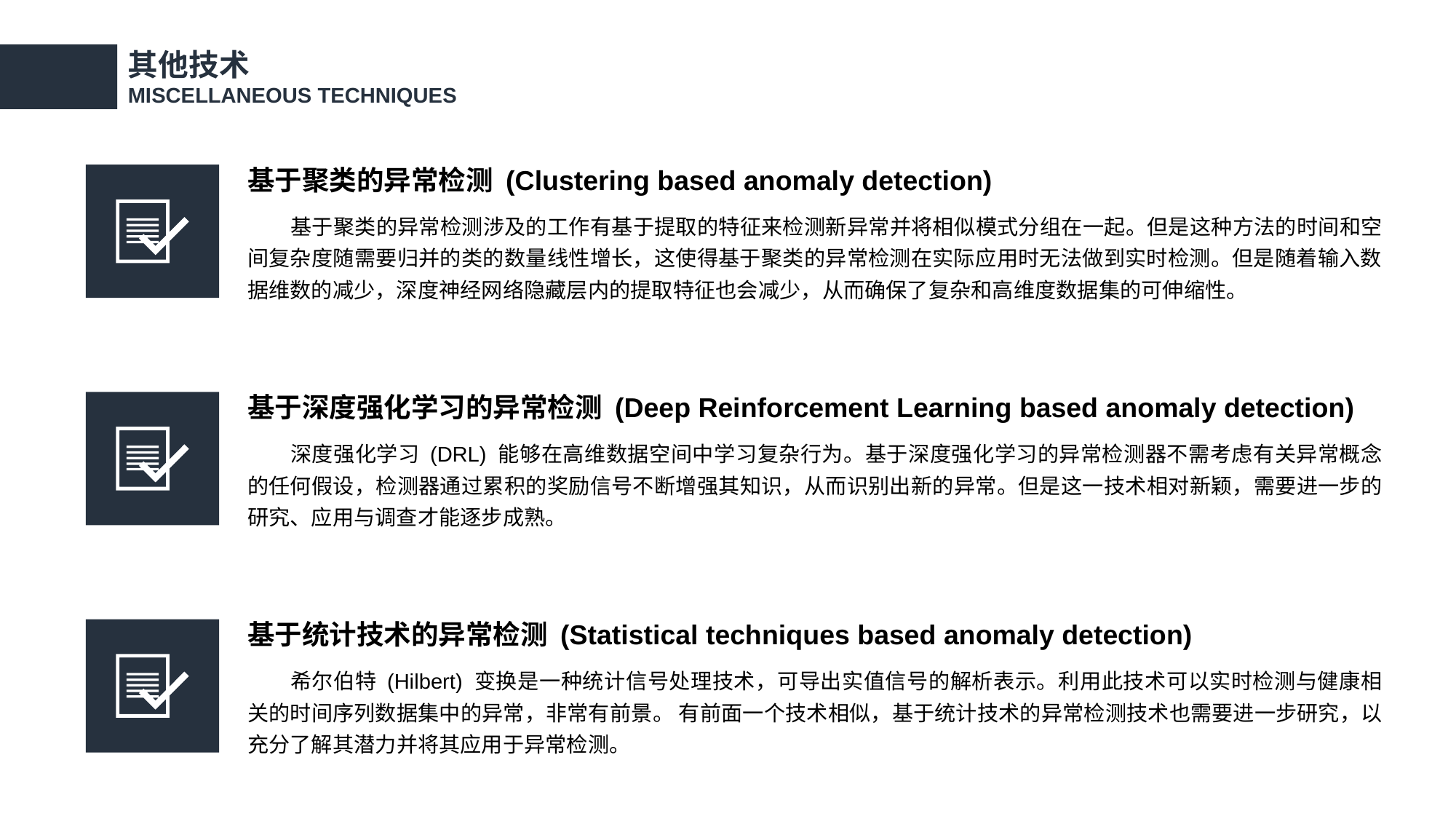

其他技术
MISCELLANEOUS TECHNIQUES

基于聚类的异常检测 (Clustering based anomaly detection)

基于聚类的异常检测涉及的工作有基于提取的特征来检测新异常并将相似模式分组在一起。但是这种方法的时间和空间复杂度随需要归并的类的数量线性增长，这使得基于聚类的异常检测在实际应用时无法做到实时检测。但是随着输入数据维数的减少，深度神经网络隐藏层内的提取特征也会减少，从而确保了复杂和高维度数据集的可伸缩性。
基于深度强化学习的异常检测 (Deep Reinforcement Learning based anomaly detection)

深度强化学习 (DRL) 能够在高维数据空间中学习复杂行为。基于深度强化学习的异常检测器不需考虑有关异常概念的任何假设，检测器通过累积的奖励信号不断增强其知识，从而识别出新的异常。但是这一技术相对新颖，需要进一步的研究、应用与调查才能逐步成熟。
基于统计技术的异常检测 (Statistical techniques based anomaly detection)

希尔伯特 (Hilbert) 变换是一种统计信号处理技术，可导出实值信号的解析表示。利用此技术可以实时检测与健康相关的时间序列数据集中的异常，非常有前景。 有前面一个技术相似，基于统计技术的异常检测技术也需要进一步研究，以充分了解其潜力并将其应用于异常检测。